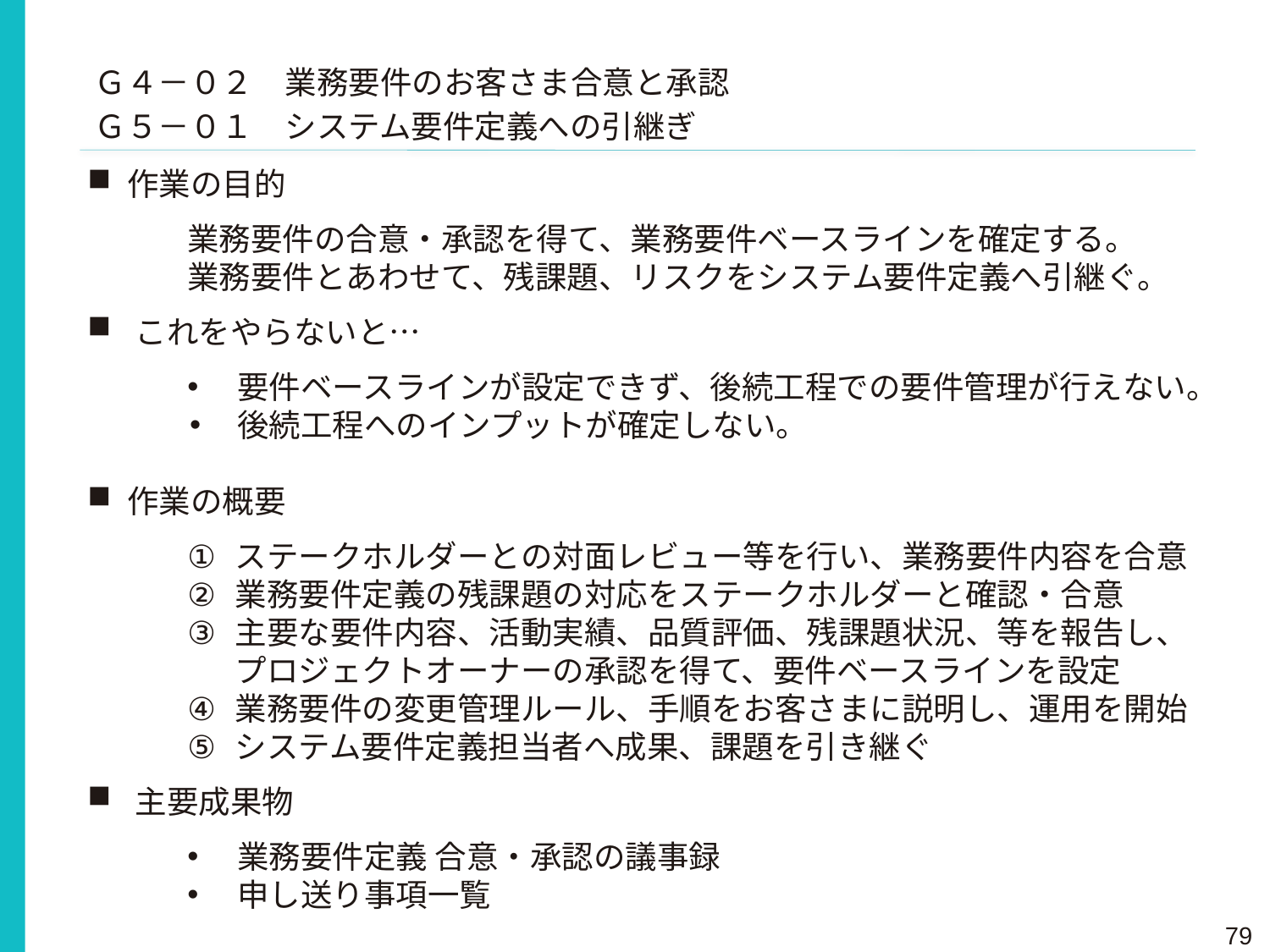

Ｇ４－０２　業務要件のお客さま合意と承認
Ｇ５－０１　システム要件定義への引継ぎ
作業の目的

業務要件の合意・承認を得て、業務要件ベースラインを確定する。
業務要件とあわせて、残課題、リスクをシステム要件定義へ引継ぐ。
これをやらないと…

要件ベースラインが設定できず、後続工程での要件管理が行えない。
後続工程へのインプットが確定しない。

作業の概要

ステークホルダーとの対面レビュー等を行い、業務要件内容を合意
業務要件定義の残課題の対応をステークホルダーと確認・合意
主要な要件内容、活動実績、品質評価、残課題状況、等を報告し、
プロジェクトオーナーの承認を得て、要件ベースラインを設定
業務要件の変更管理ルール、手順をお客さまに説明し、運用を開始
システム要件定義担当者へ成果、課題を引き継ぐ

主要成果物

業務要件定義 合意・承認の議事録
申し送り事項一覧
79